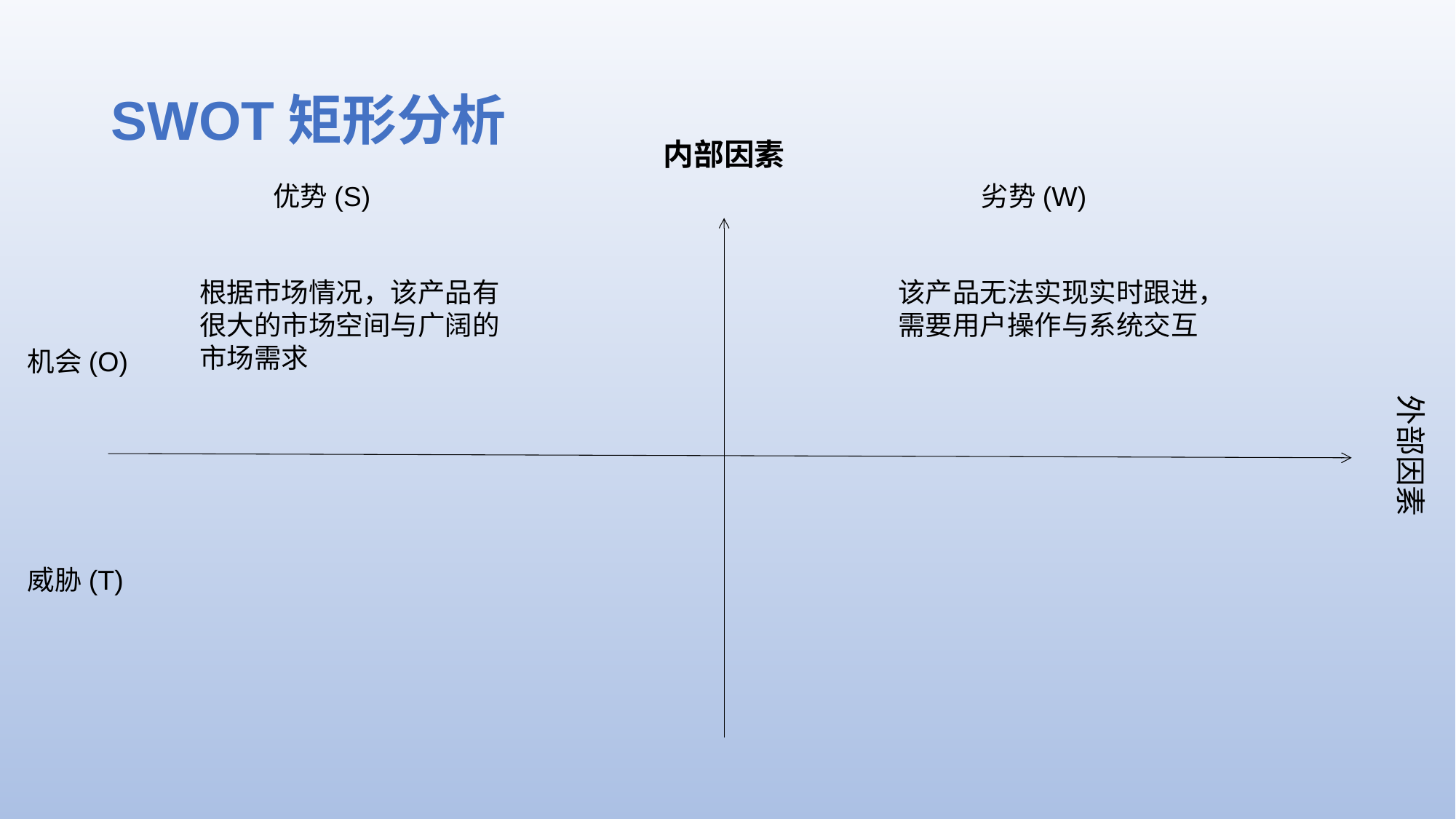

# SWOT矩形分析
内部因素
优势(S)
劣势(W)
根据市场情况，该产品有很大的市场空间与广阔的市场需求
该产品无法实现实时跟进，需要用户操作与系统交互
机会(O)
外部因素
威胁(T)